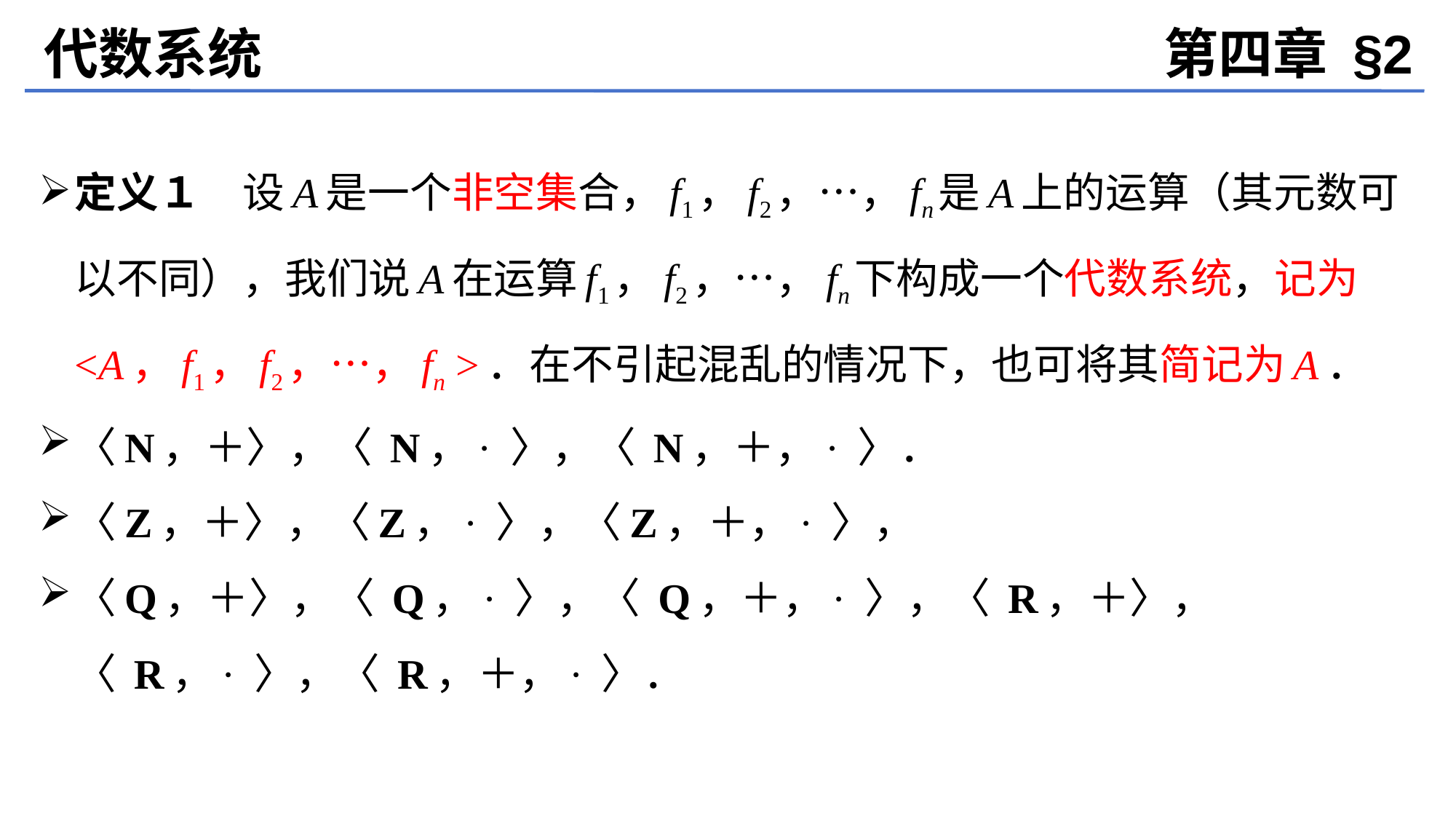

代数系统
第四章 §2
定义１　设A是一个非空集合，f1，f2，…，fn是A上的运算（其元数可以不同），我们说A在运算f1，f2，…，fn下构成一个代数系统，记为<A，f1，f2，…，fn >．在不引起混乱的情况下，也可将其简记为A．
〈N，＋〉，〈 N，· 〉，〈 N，＋，· 〉．
〈Z，＋〉，〈Z，· 〉，〈Z，＋，· 〉，
〈Q，＋〉，〈 Q，· 〉，〈 Q，＋，· 〉，〈 R，＋〉，〈 R，· 〉，〈 R，＋，· 〉．